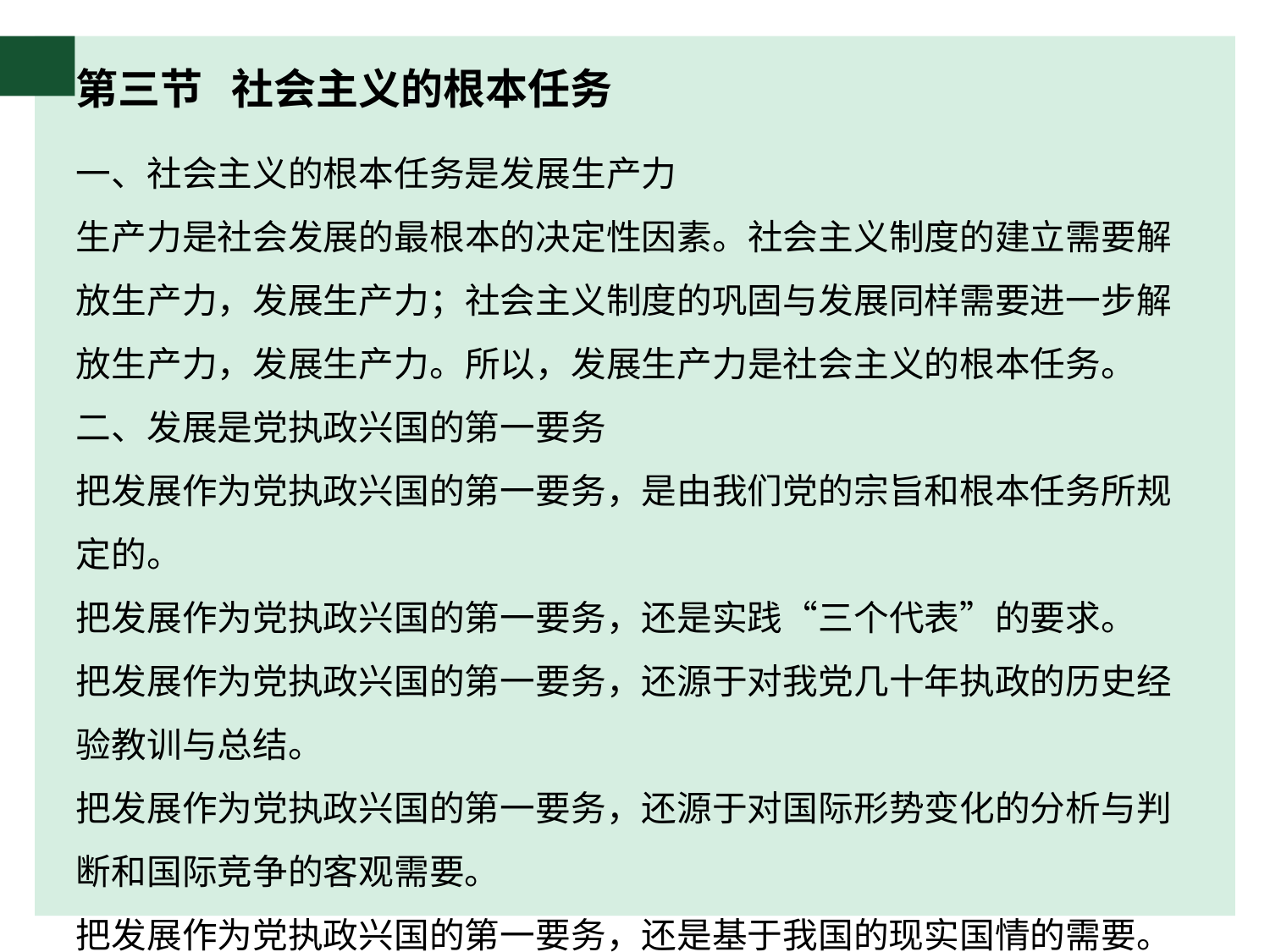

# 第三节   社会主义的根本任务
一、社会主义的根本任务是发展生产力
生产力是社会发展的最根本的决定性因素。社会主义制度的建立需要解放生产力，发展生产力；社会主义制度的巩固与发展同样需要进一步解放生产力，发展生产力。所以，发展生产力是社会主义的根本任务。
二、发展是党执政兴国的第一要务
把发展作为党执政兴国的第一要务，是由我们党的宗旨和根本任务所规定的。
把发展作为党执政兴国的第一要务，还是实践“三个代表”的要求。
把发展作为党执政兴国的第一要务，还源于对我党几十年执政的历史经验教训与总结。
把发展作为党执政兴国的第一要务，还源于对国际形势变化的分析与判断和国际竞争的客观需要。
把发展作为党执政兴国的第一要务，还是基于我国的现实国情的需要。